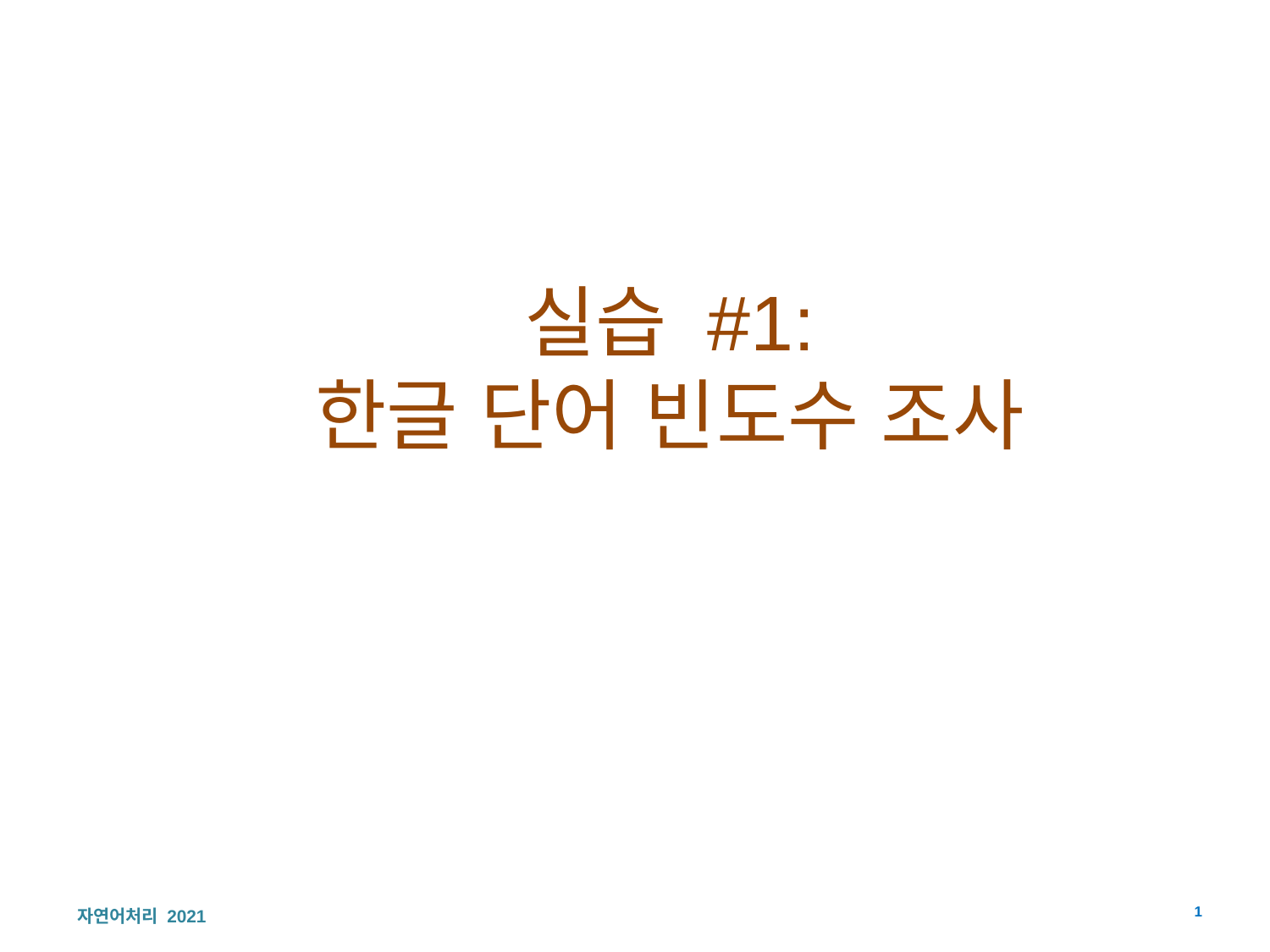

# 실습 #1: 한글 단어 빈도수 조사